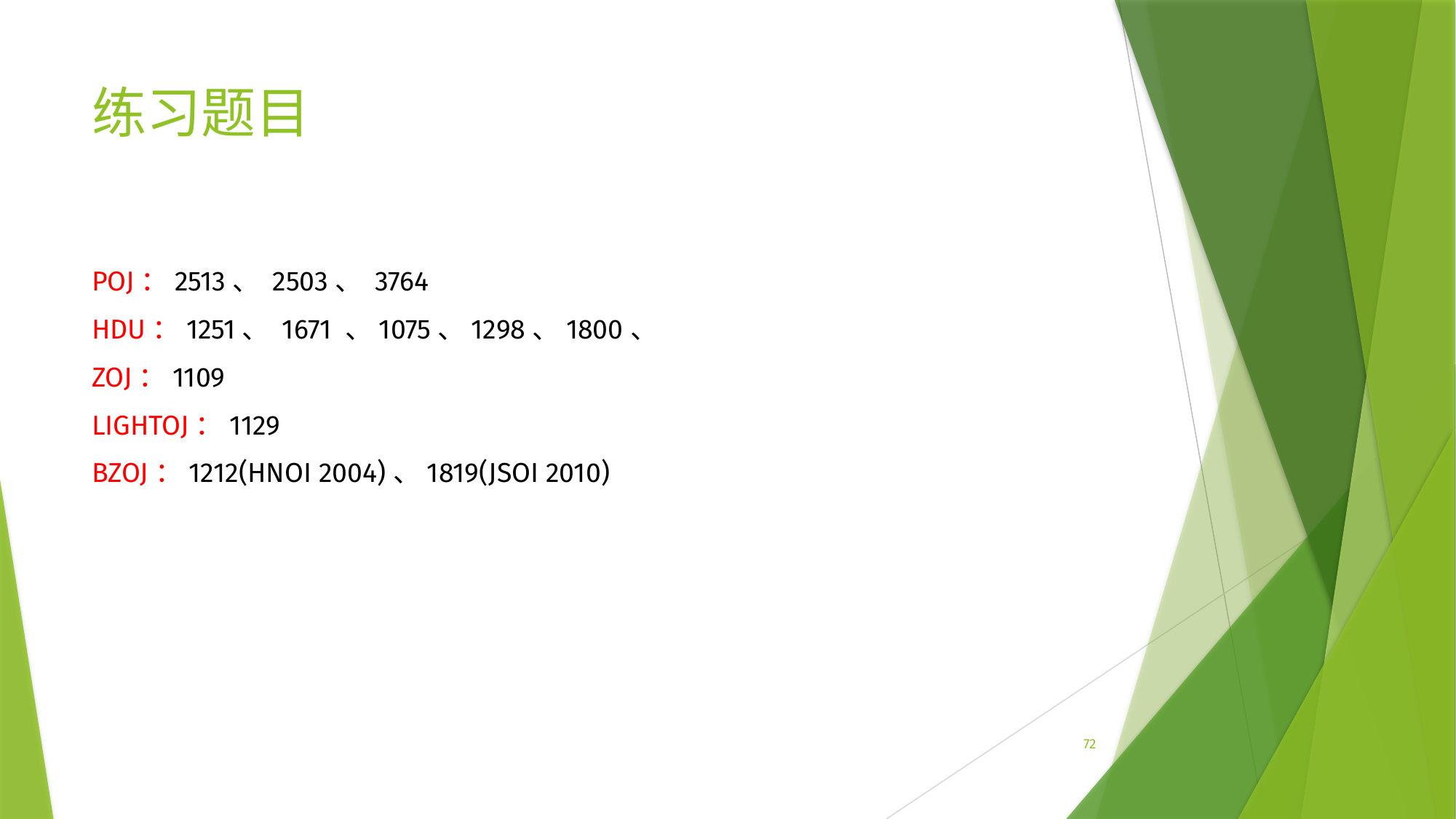

# 练习题目
POJ：2513、 2503、 3764
HDU：1251、 1671 、1075、1298、1800、
ZOJ：1109
LIGHTOJ：1129
BZOJ：1212(HNOI 2004)、1819(JSOI 2010)
72